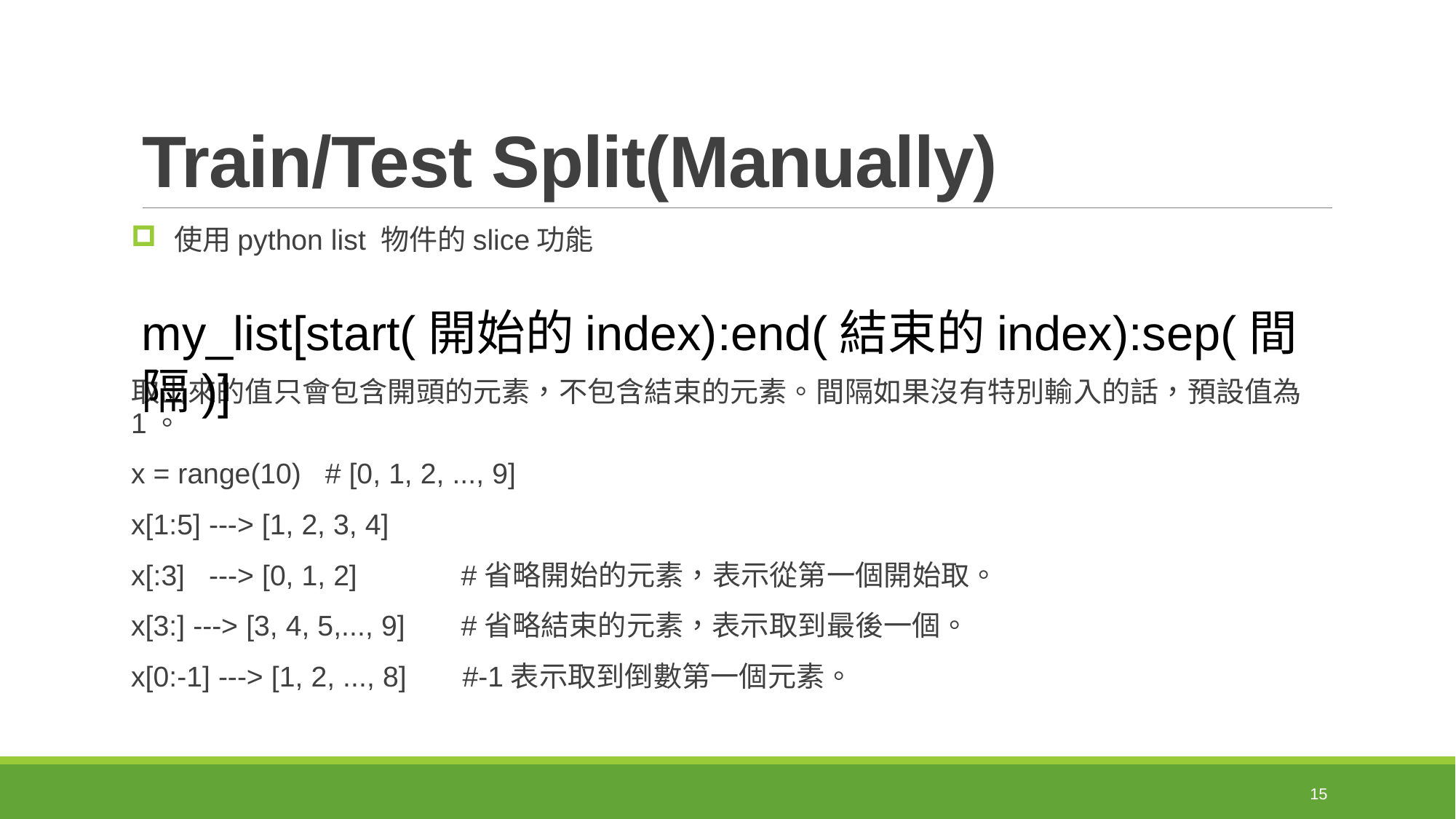

# Train/Test Split(Manually)
使用python list 物件的slice功能

取出來的值只會包含開頭的元素，不包含結束的元素。間隔如果沒有特別輸入的話，預設值為 1。
x = range(10)   # [0, 1, 2, ..., 9]
x[1:5] ---> [1, 2, 3, 4]
x[:3]   ---> [0, 1, 2]             #省略開始的元素，表示從第一個開始取。
x[3:] ---> [3, 4, 5,..., 9]       #省略結束的元素，表示取到最後一個。
x[0:-1] ---> [1, 2, ..., 8]       #-1表示取到倒數第一個元素。
my_list[start(開始的index):end(結束的index):sep(間隔)]

15